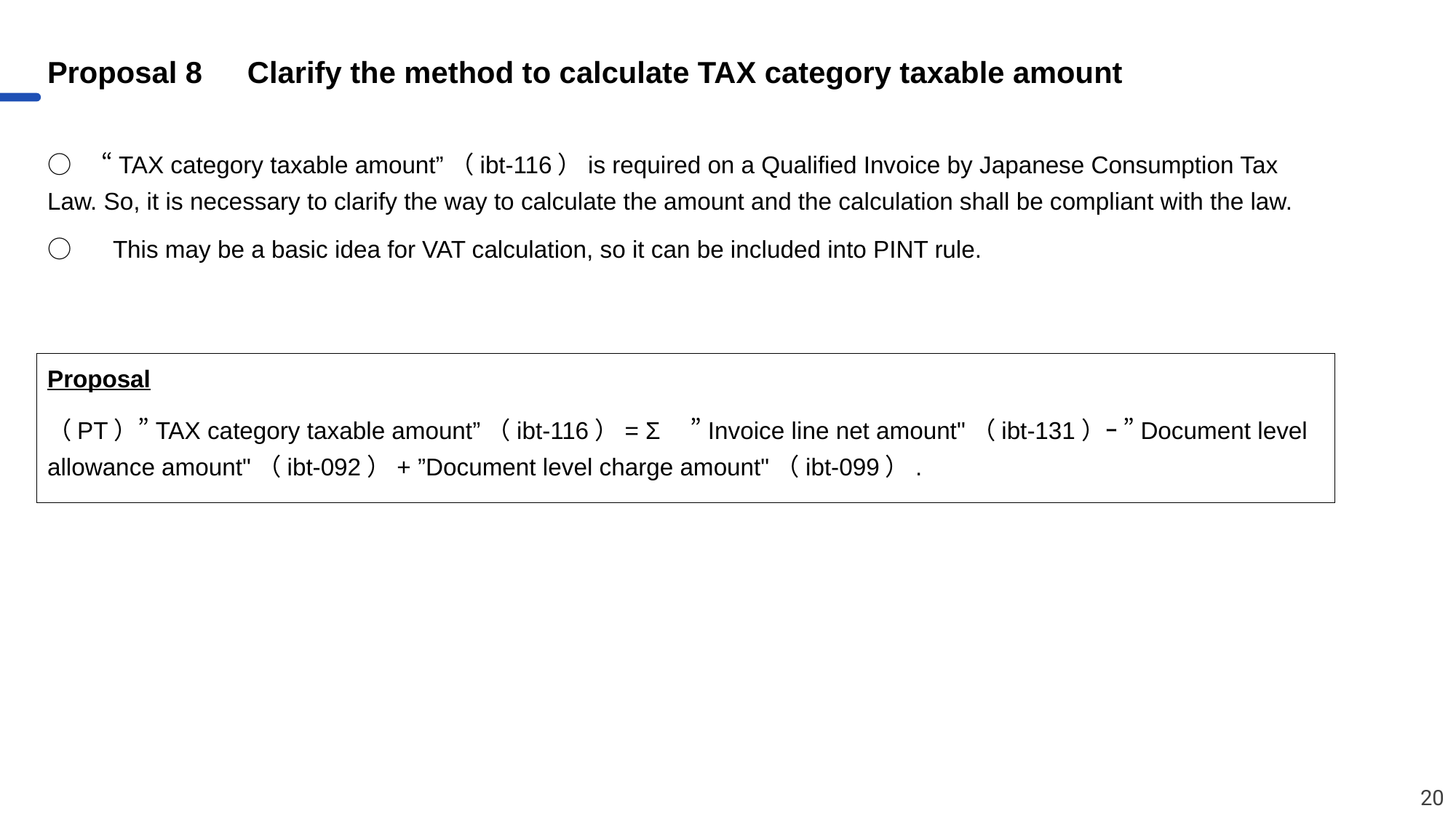

Proposal 8　Clarify the method to calculate TAX category taxable amount
○　“TAX category taxable amount”（ibt-116）is required on a Qualified Invoice by Japanese Consumption Tax Law. So, it is necessary to clarify the way to calculate the amount and the calculation shall be compliant with the law.
○　 This may be a basic idea for VAT calculation, so it can be included into PINT rule.
Proposal
（PT）”TAX category taxable amount”（ibt-116）= Σ　”Invoice line net amount"（ibt-131）ｰ ”Document level allowance amount"（ibt-092）+ ”Document level charge amount"（ibt-099）.

20